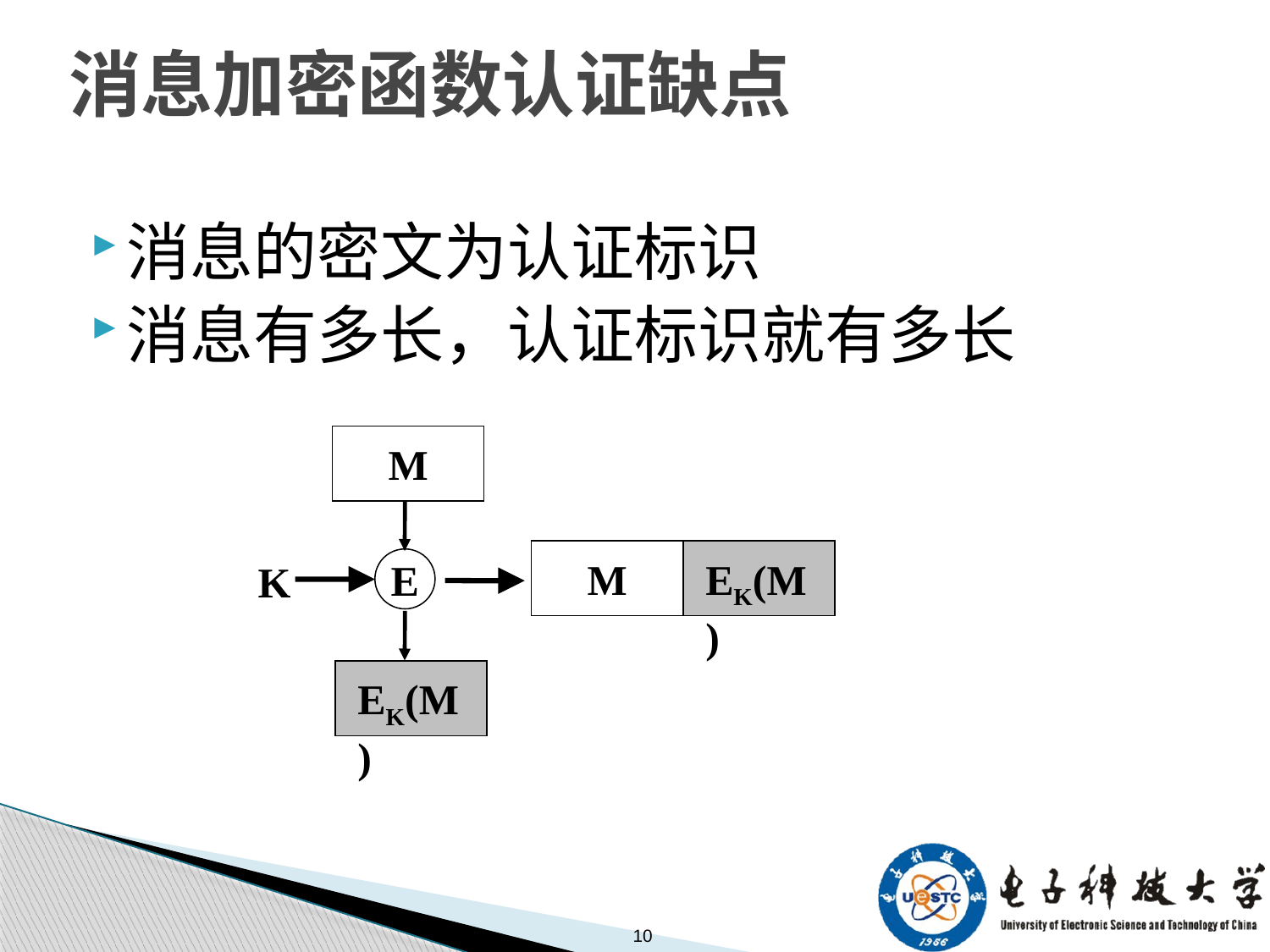

# 消息加密函数认证缺点
消息的密文为认证标识
消息有多长，认证标识就有多长
M
M

EK(M)
E
K

EK(M)
10